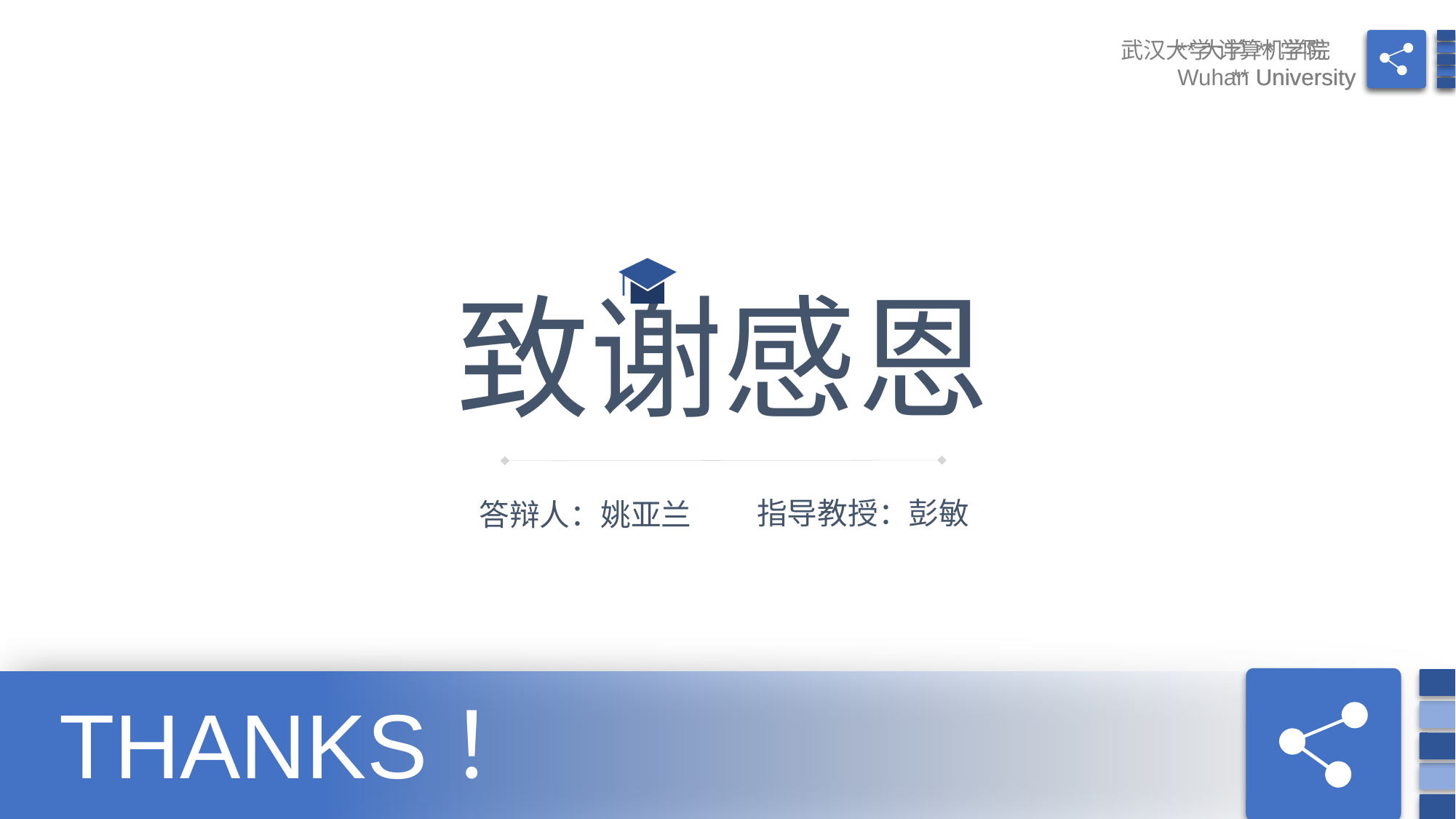

**大学 **学院
** University

致谢感恩
指导教授：彭敏
答辩人：姚亚兰

THANKS！